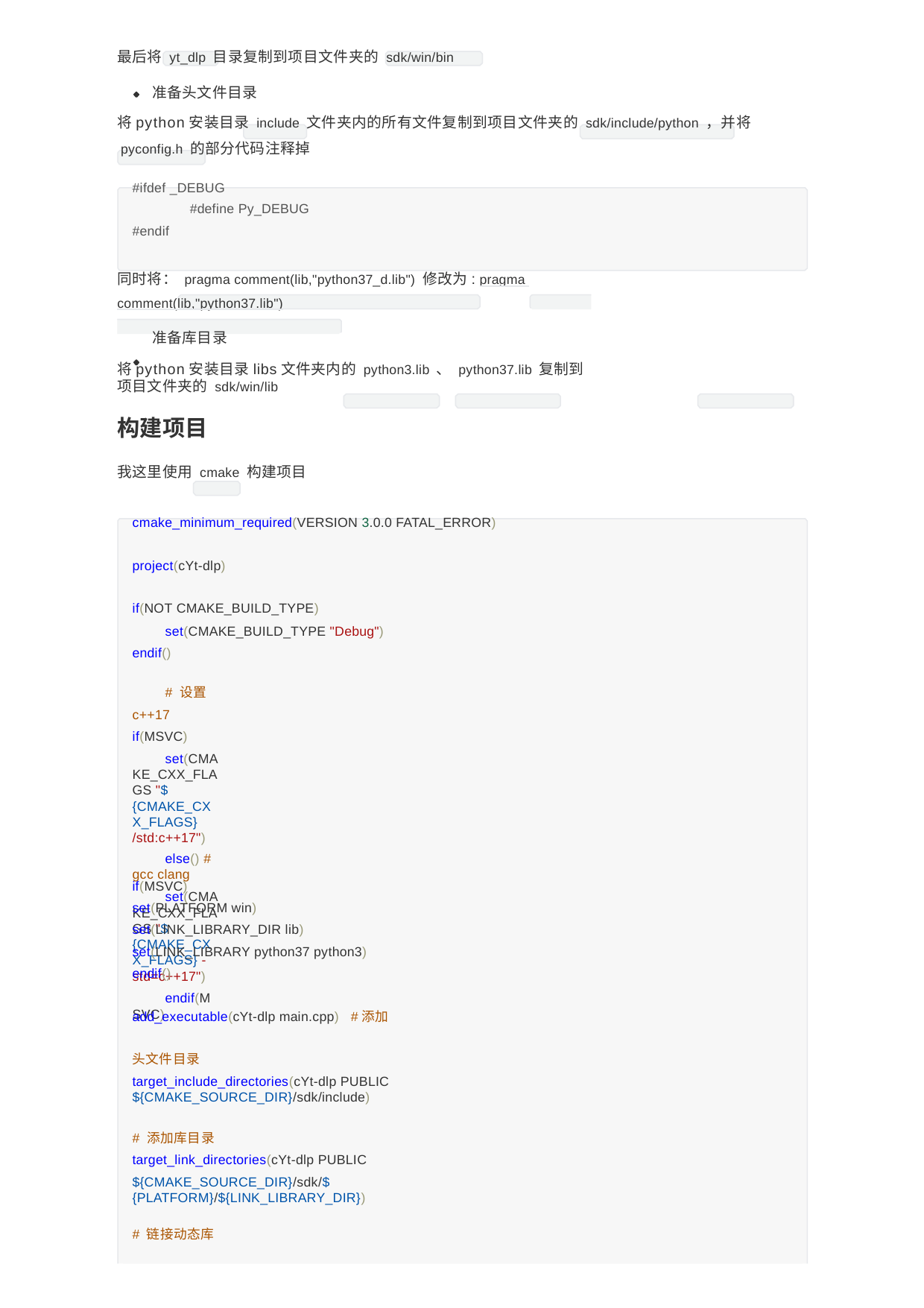

最后将yt_dlp 目录复制到项目文件夹的sdk/win/bin

准备头文件目录

将python安装目录include 文件夹内的所有文件复制到项目文件夹的sdk/include/python ，并将
pyconfig.h 的部分代码注释掉

#ifdef _DEBUG
#define Py_DEBUG
#endif

同时将： pragma comment(lib,"python37_d.lib") 修改为: pragma  comment(lib,"python37.lib")

准备库目录

将python安装目录libs文件夹内的python3.lib 、 python37.lib 复制到项目文件夹的sdk/win/lib

构建项目
我这里使用cmake 构建项目
cmake_minimum_required(VERSION 3.0.0 FATAL_ERROR)  project(cYt-dlp)

if(NOT CMAKE_BUILD_TYPE)
set(CMAKE_BUILD_TYPE "Debug")  endif()

# 设置c++17  if(MSVC)
set(CMAKE_CXX_FLAGS "${CMAKE_CXX_FLAGS} /std:c++17")
else() # gcc clang
set(CMAKE_CXX_FLAGS "${CMAKE_CXX_FLAGS} -std=c++17")
endif(MSVC)

if(MSVC)
set(PLATFORM win)  set(LINK_LIBRARY_DIR lib)  set(LINK_LIBRARY python37 python3)  endif()
add_executable(cYt-dlp main.cpp)   #添加头文件目录
target_include_directories(cYt-dlp PUBLIC ${CMAKE_SOURCE_DIR}/sdk/include)

# 添加库目录
target_link_directories(cYt-dlp PUBLIC
${CMAKE_SOURCE_DIR}/sdk/${PLATFORM}/${LINK_LIBRARY_DIR})
# 链接动态库